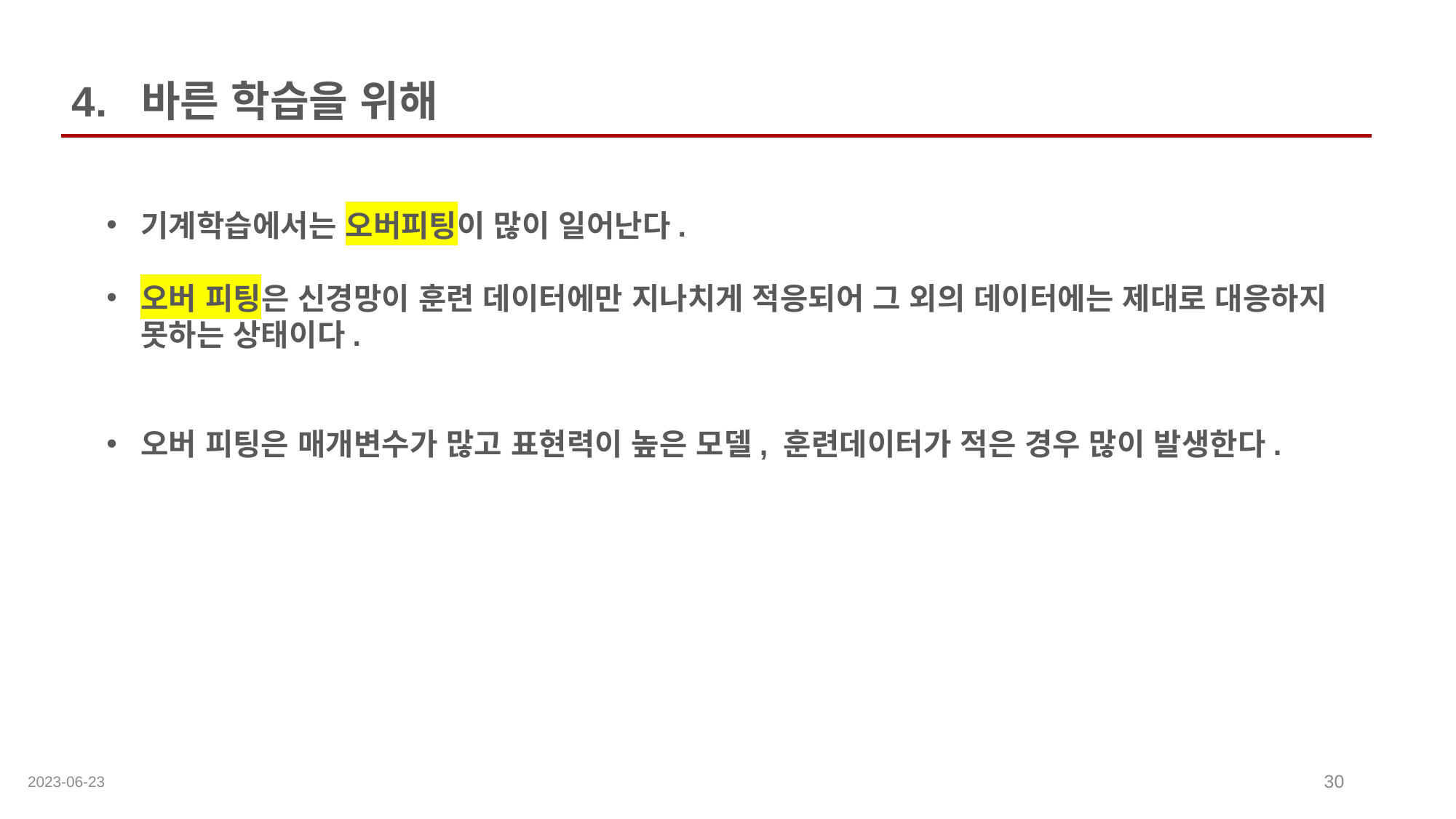

4.  바른 학습을 위해
기계학습에서는 오버피팅이 많이 일어난다.

오버 피팅은 신경망이 훈련 데이터에만 지나치게 적응되어 그 외의 데이터에는 제대로 대응하지 못하는 상태이다.

오버 피팅은 매개변수가 많고 표현력이 높은 모델, 훈련데이터가 적은 경우 많이 발생한다.

2023-06-23
30